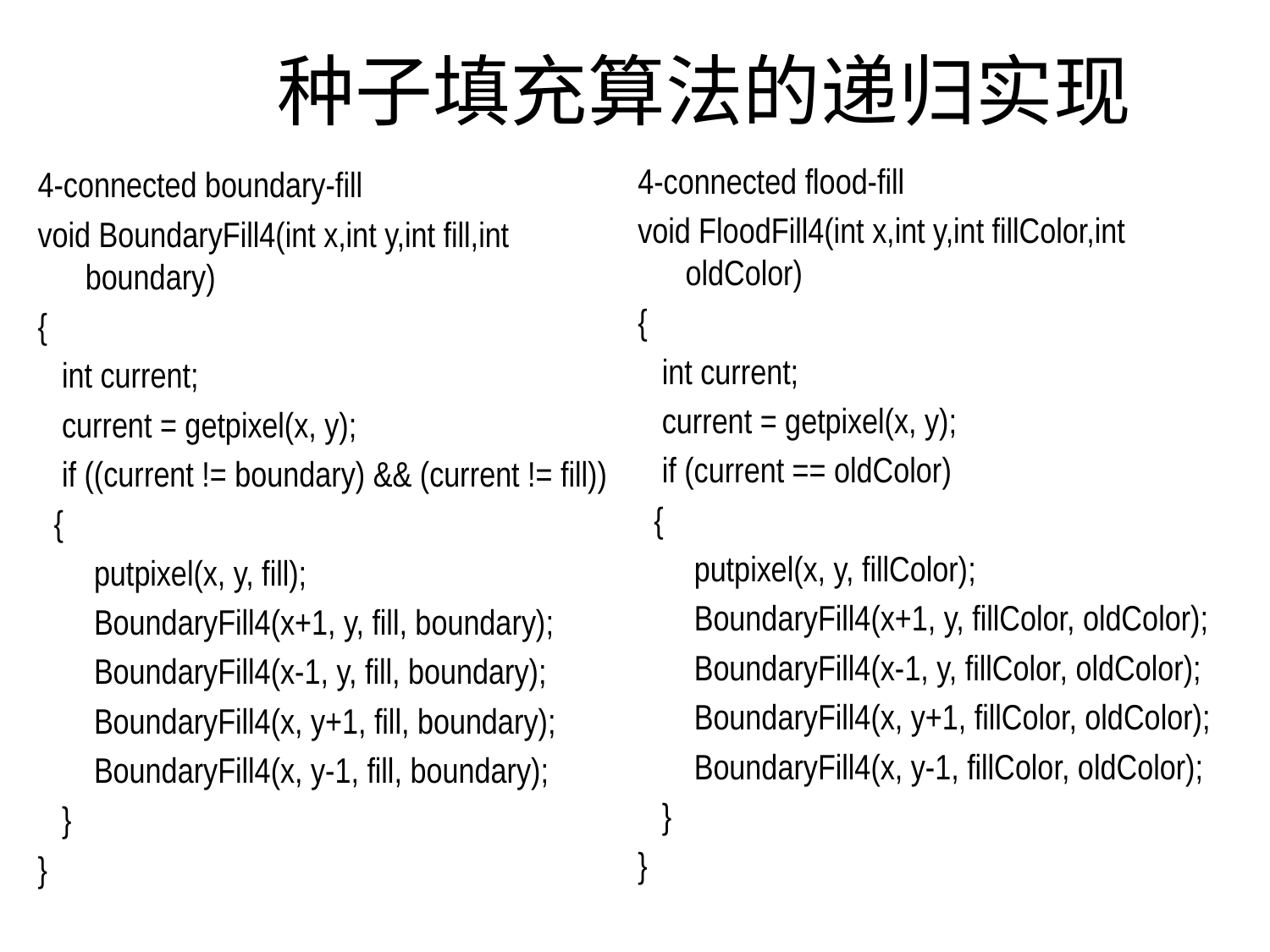

# 种子填充算法的递归实现
4-connected flood-fill
void FloodFill4(int x,int y,int fillColor,int oldColor)
{
   int current;
   current = getpixel(x, y);
   if (current == oldColor)
  {
       putpixel(x, y, fillColor);
       BoundaryFill4(x+1, y, fillColor, oldColor);
       BoundaryFill4(x-1, y, fillColor, oldColor);
       BoundaryFill4(x, y+1, fillColor, oldColor);
       BoundaryFill4(x, y-1, fillColor, oldColor);
   }
}
4-connected boundary-fill
void BoundaryFill4(int x,int y,int fill,int boundary)
{
   int current;
   current = getpixel(x, y);
   if ((current != boundary) && (current != fill))
  {
       putpixel(x, y, fill);
       BoundaryFill4(x+1, y, fill, boundary);
       BoundaryFill4(x-1, y, fill, boundary);
       BoundaryFill4(x, y+1, fill, boundary);
       BoundaryFill4(x, y-1, fill, boundary);
   }
}